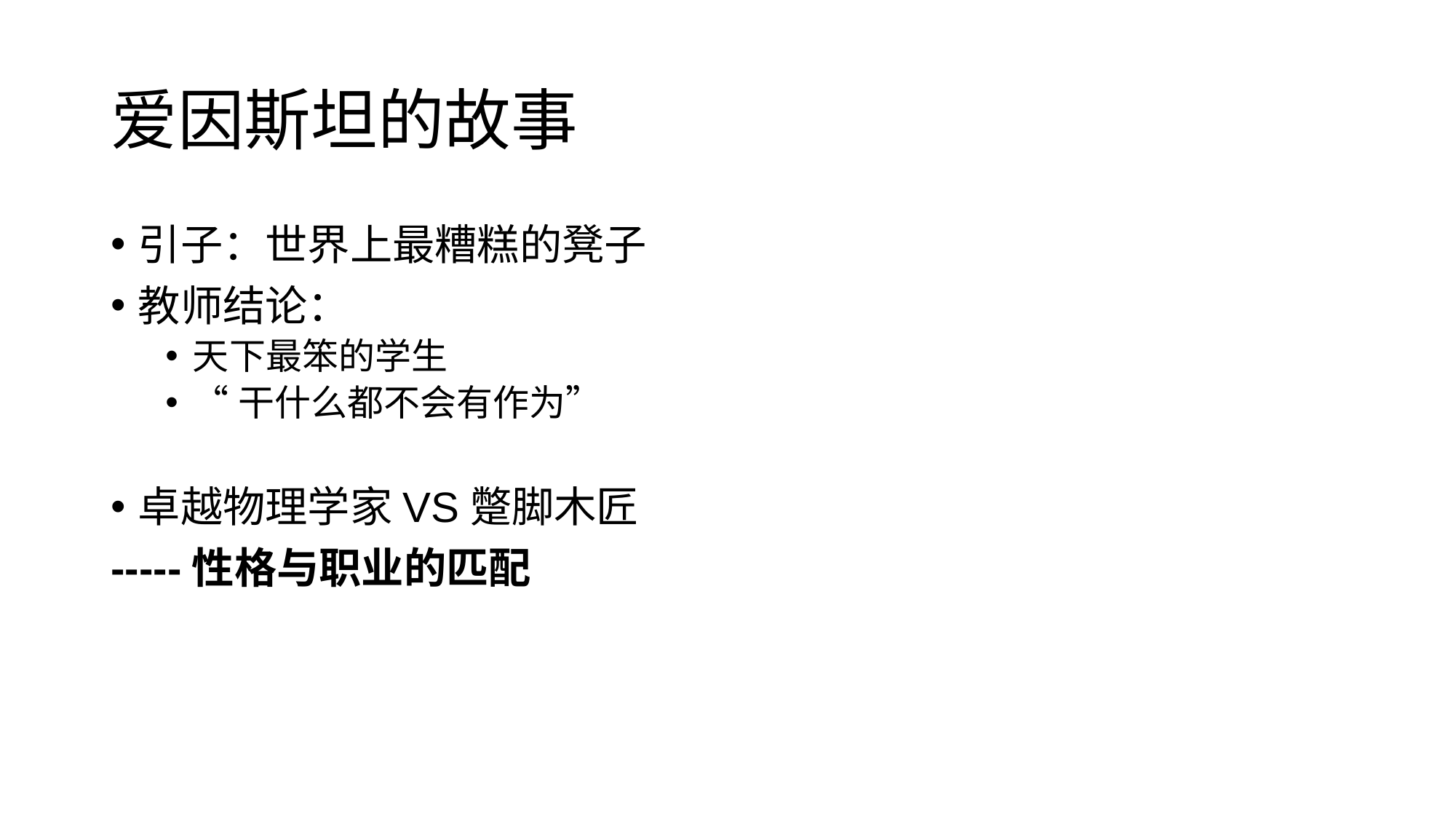

# 爱因斯坦的故事
引子：世界上最糟糕的凳子
教师结论：
天下最笨的学生
“干什么都不会有作为”

卓越物理学家VS蹩脚木匠
-----性格与职业的匹配